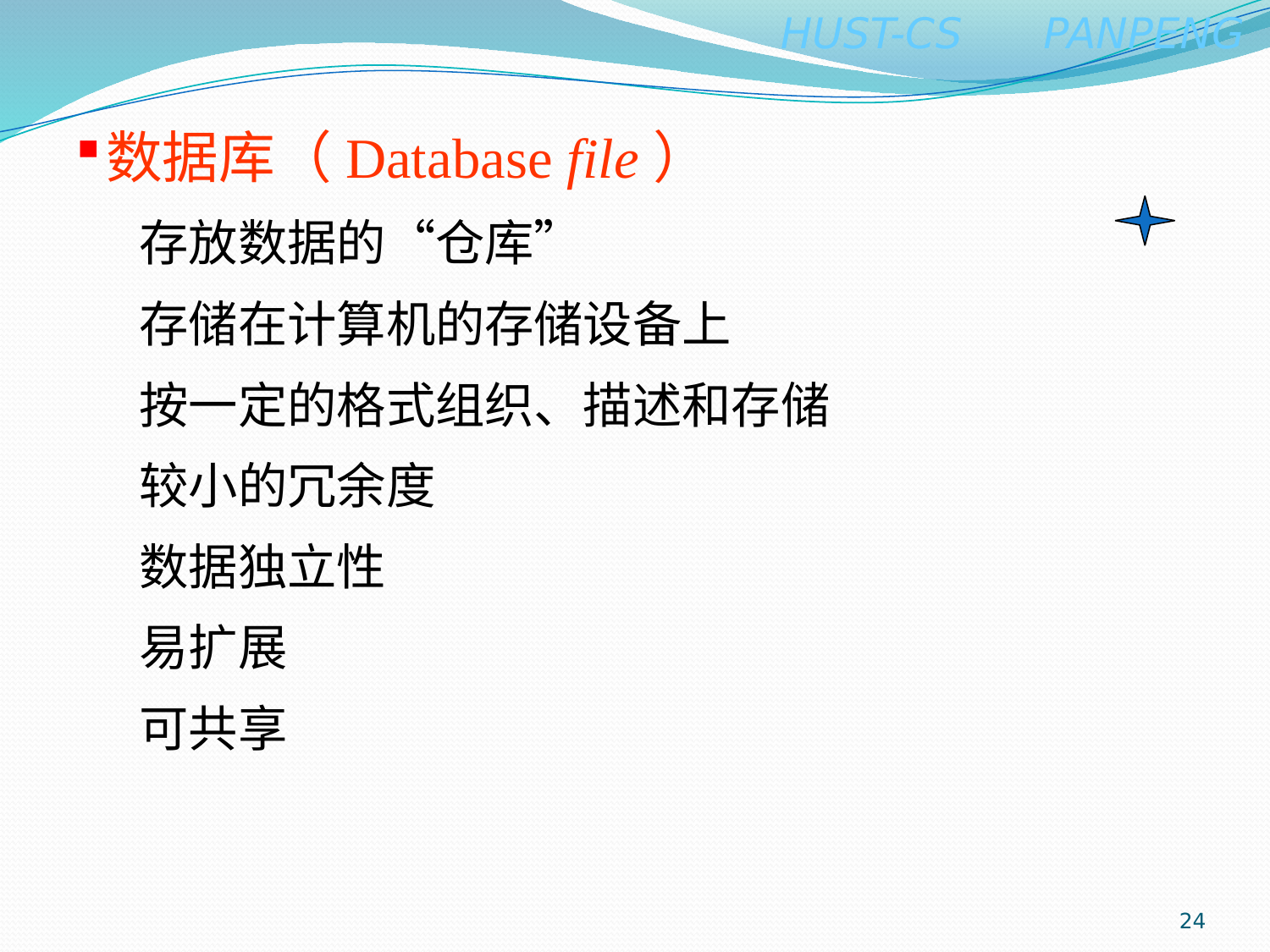

数据库（Database file）
存放数据的“仓库”
存储在计算机的存储设备上
按一定的格式组织、描述和存储
较小的冗余度
数据独立性
易扩展
可共享

24